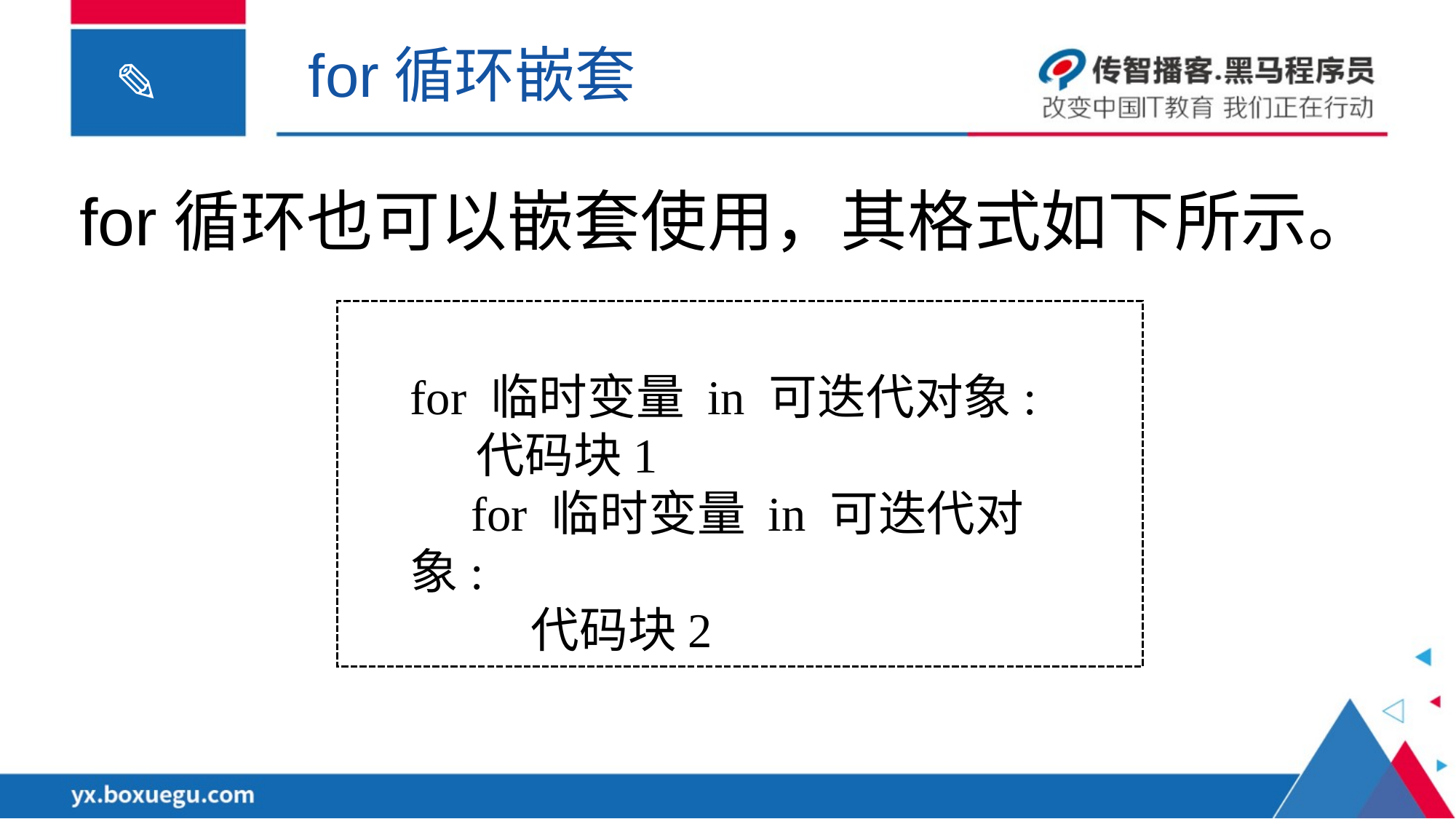

for循环嵌套
for循环也可以嵌套使用，其格式如下所示。

for 临时变量 in 可迭代对象:
     代码块1
     for 临时变量 in 可迭代对象:
          代码块2